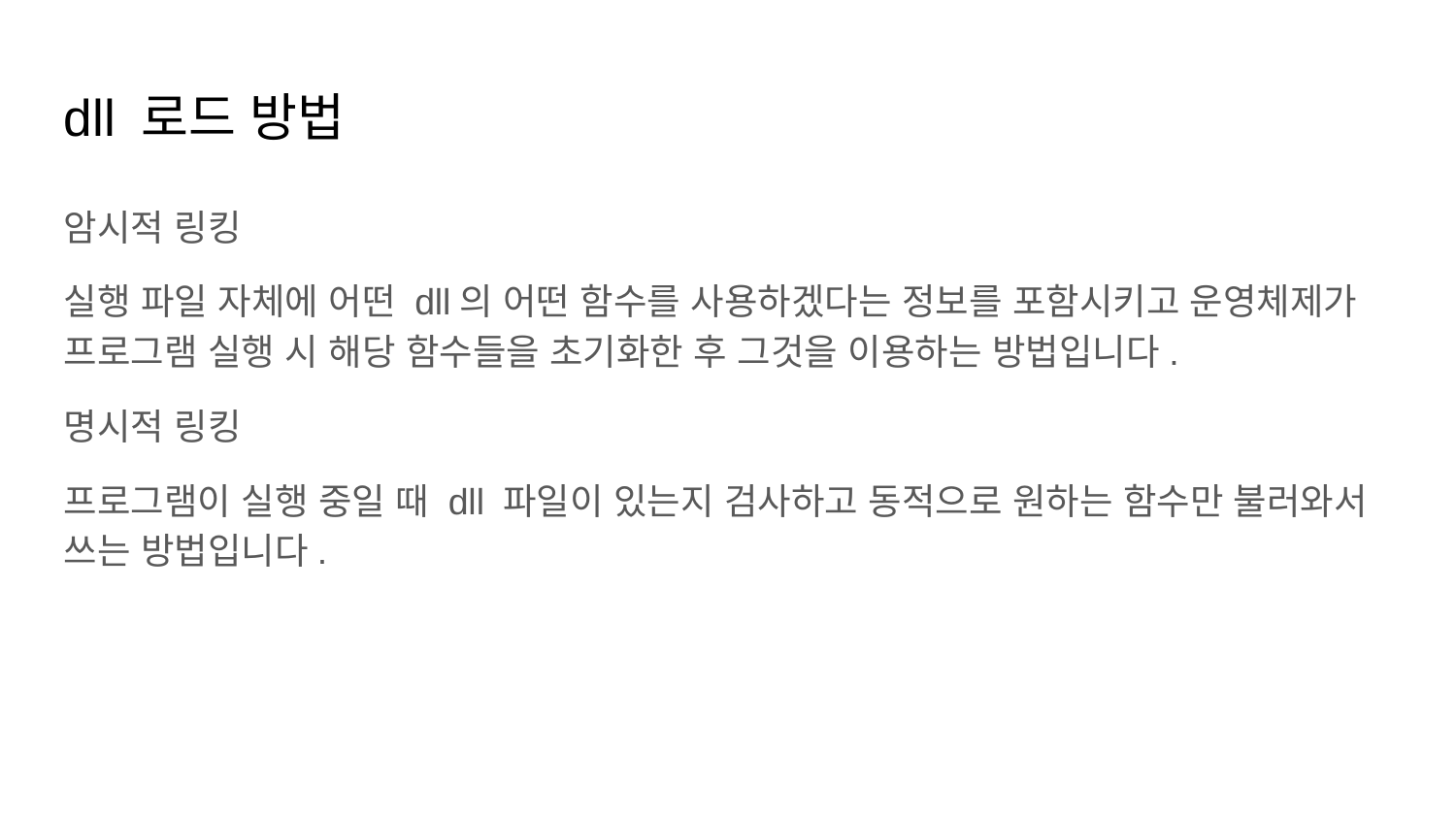

dll 로드 방법
암시적 링킹
실행 파일 자체에 어떤 dll의 어떤 함수를 사용하겠다는 정보를 포함시키고 운영체제가 프로그램 실행 시 해당 함수들을 초기화한 후 그것을 이용하는 방법입니다.
명시적 링킹
프로그램이 실행 중일 때 dll 파일이 있는지 검사하고 동적으로 원하는 함수만 불러와서 쓰는 방법입니다.